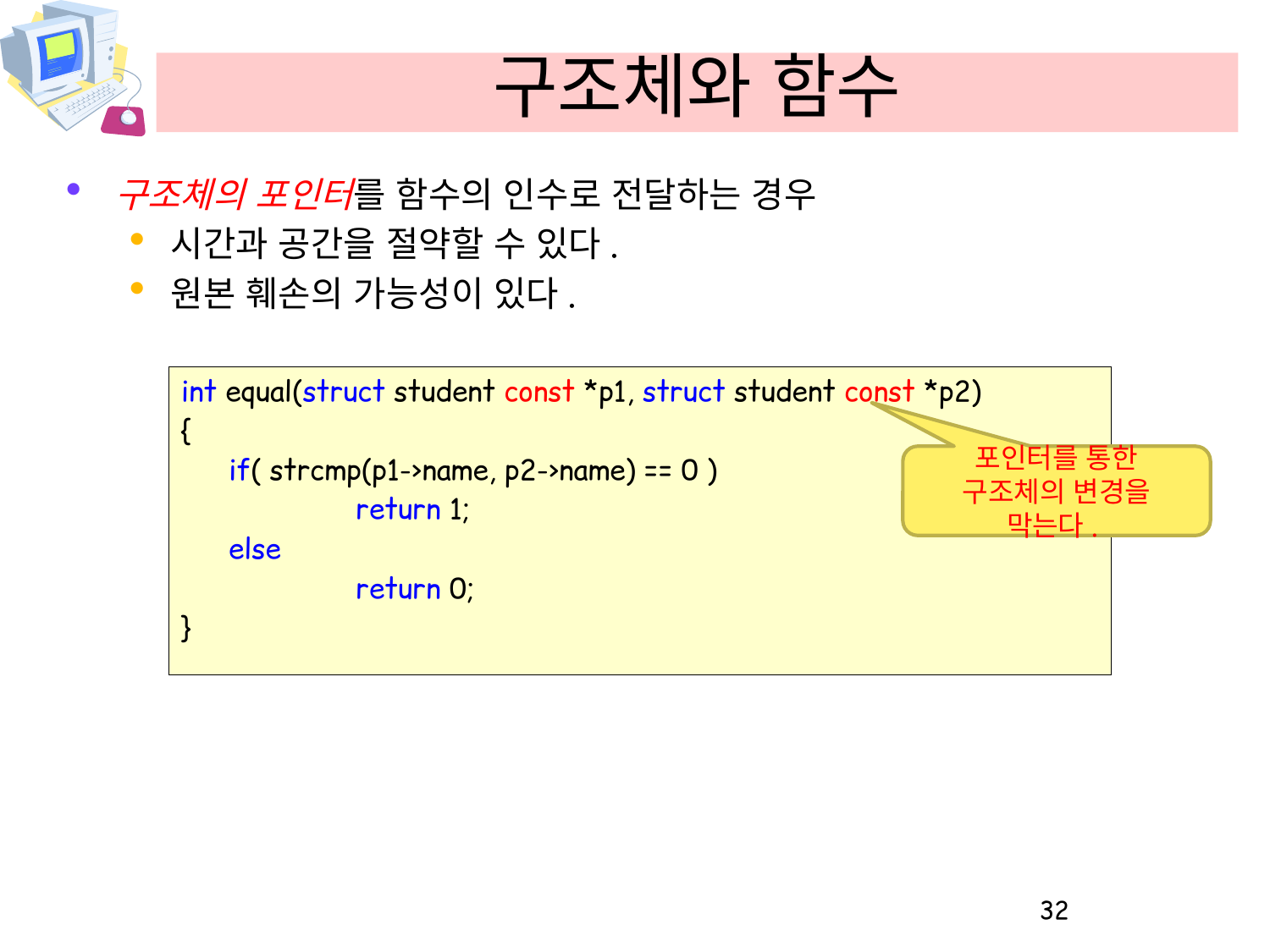

# 구조체와 함수
구조체의 포인터를 함수의 인수로 전달하는 경우
시간과 공간을 절약할 수 있다.
원본 훼손의 가능성이 있다.
int equal(struct student const *p1, struct student const *p2)
{
	if( strcmp(p1->name, p2->name) == 0 )
		return 1;
	else
		return 0;
}
포인터를 통한 구조체의 변경을 막는다.
32